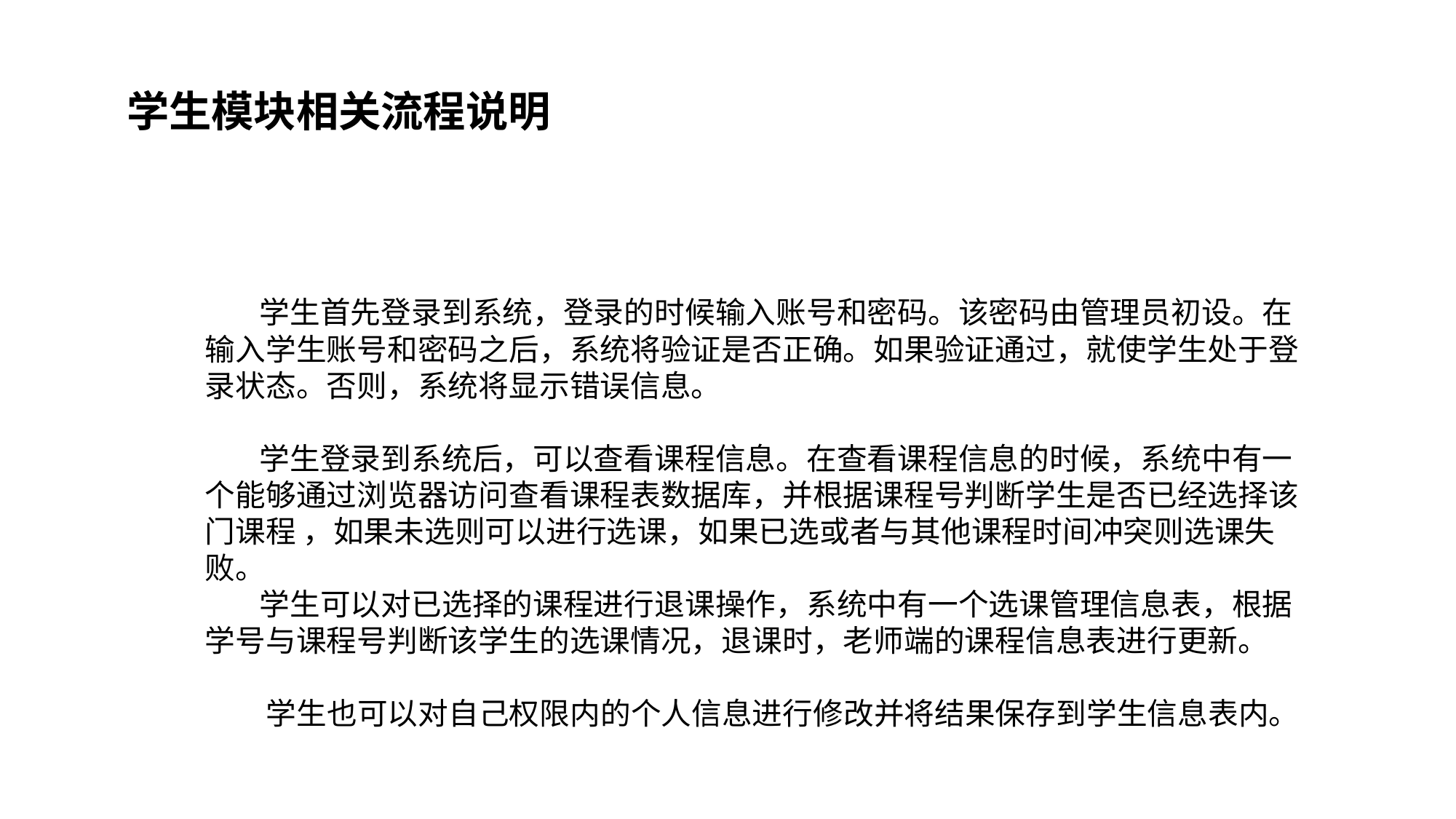

学生模块相关流程说明
       学生首先登录到系统，登录的时候输入账号和密码。该密码由管理员初设。在输入学生账号和密码之后，系统将验证是否正确。如果验证通过，就使学生处于登录状态。否则，系统将显示错误信息。

       学生登录到系统后，可以查看课程信息。在查看课程信息的时候，系统中有一个能够通过浏览器访问查看课程表数据库，并根据课程号判断学生是否已经选择该门课程 ，如果未选则可以进行选课，如果已选或者与其他课程时间冲突则选课失败。
       学生可以对已选择的课程进行退课操作，系统中有一个选课管理信息表，根据学号与课程号判断该学生的选课情况，退课时，老师端的课程信息表进行更新。

        学生也可以对自己权限内的个人信息进行修改并将结果保存到学生信息表内。